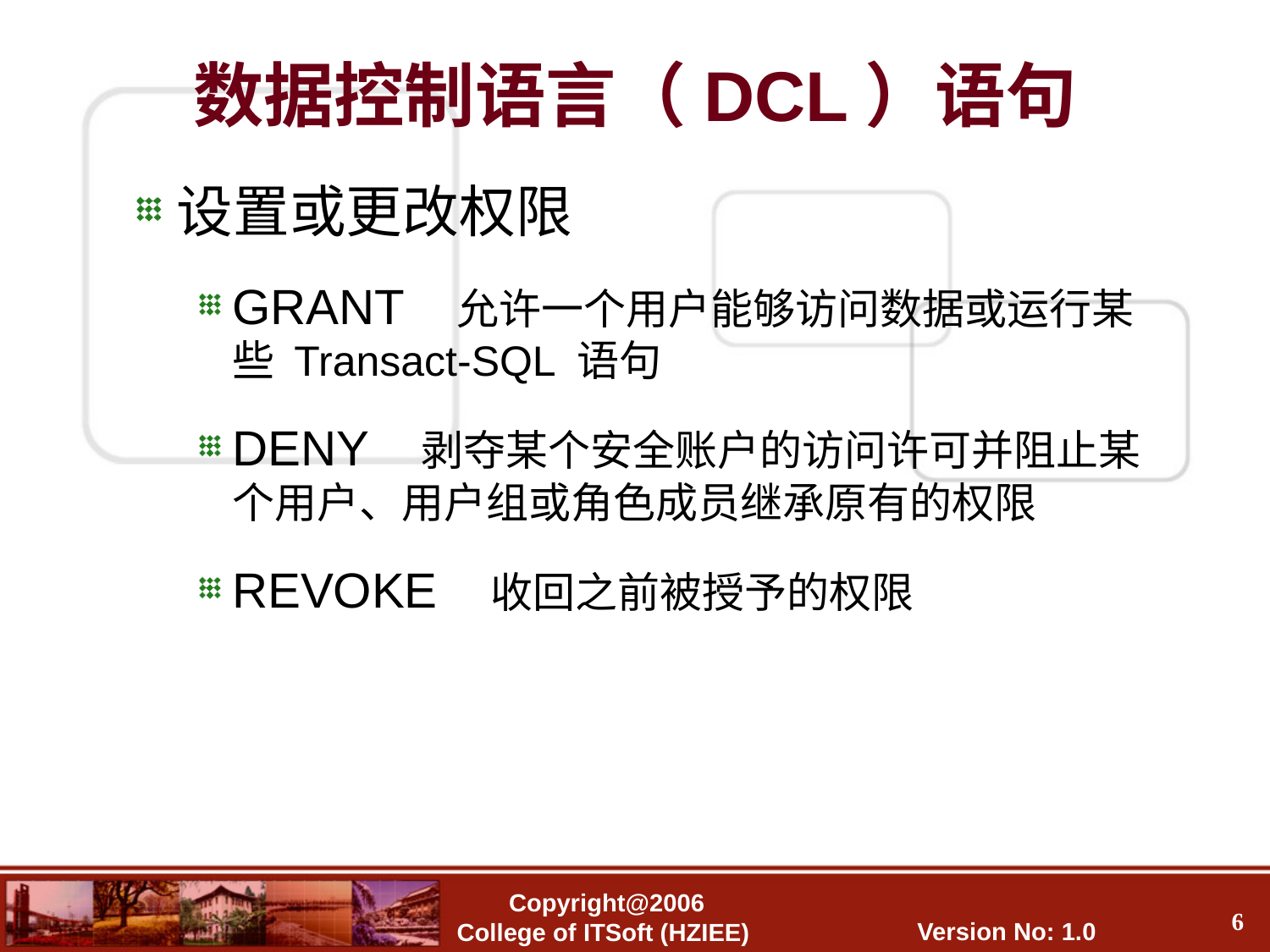

# 数据控制语言（DCL）语句
设置或更改权限
GRANT   允许一个用户能够访问数据或运行某些 Transact-SQL 语句
DENY   剥夺某个安全账户的访问许可并阻止某个用户、用户组或角色成员继承原有的权限
REVOKE   收回之前被授予的权限